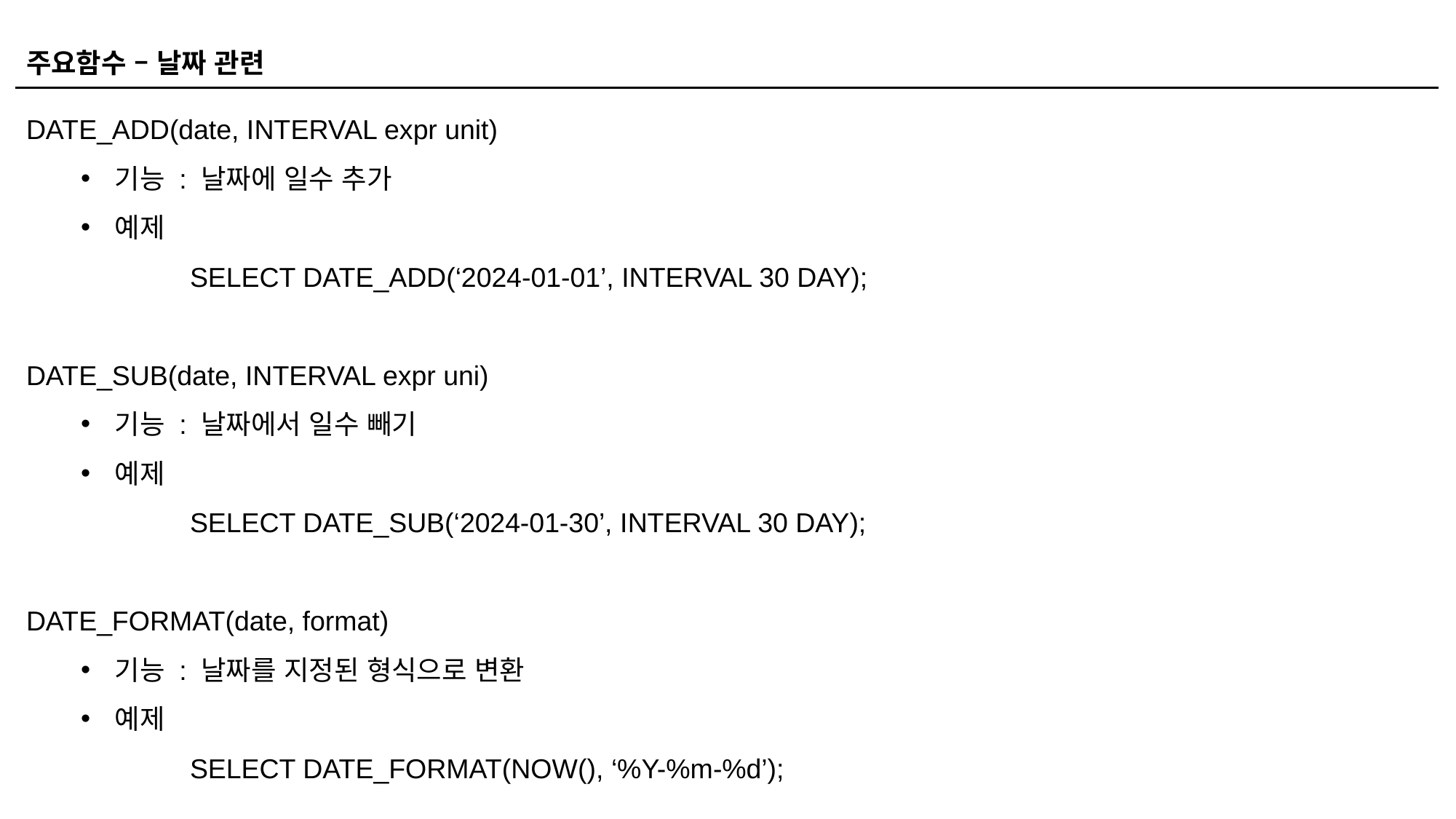

주요함수 – 날짜 관련
DATE_ADD(date, INTERVAL expr unit)
기능 : 날짜에 일수 추가
예제
	SELECT DATE_ADD(‘2024-01-01’, INTERVAL 30 DAY);

DATE_SUB(date, INTERVAL expr uni)
기능 : 날짜에서 일수 빼기
예제
	SELECT DATE_SUB(‘2024-01-30’, INTERVAL 30 DAY);

DATE_FORMAT(date, format)
기능 : 날짜를 지정된 형식으로 변환
예제
	SELECT DATE_FORMAT(NOW(), ‘%Y-%m-%d’);